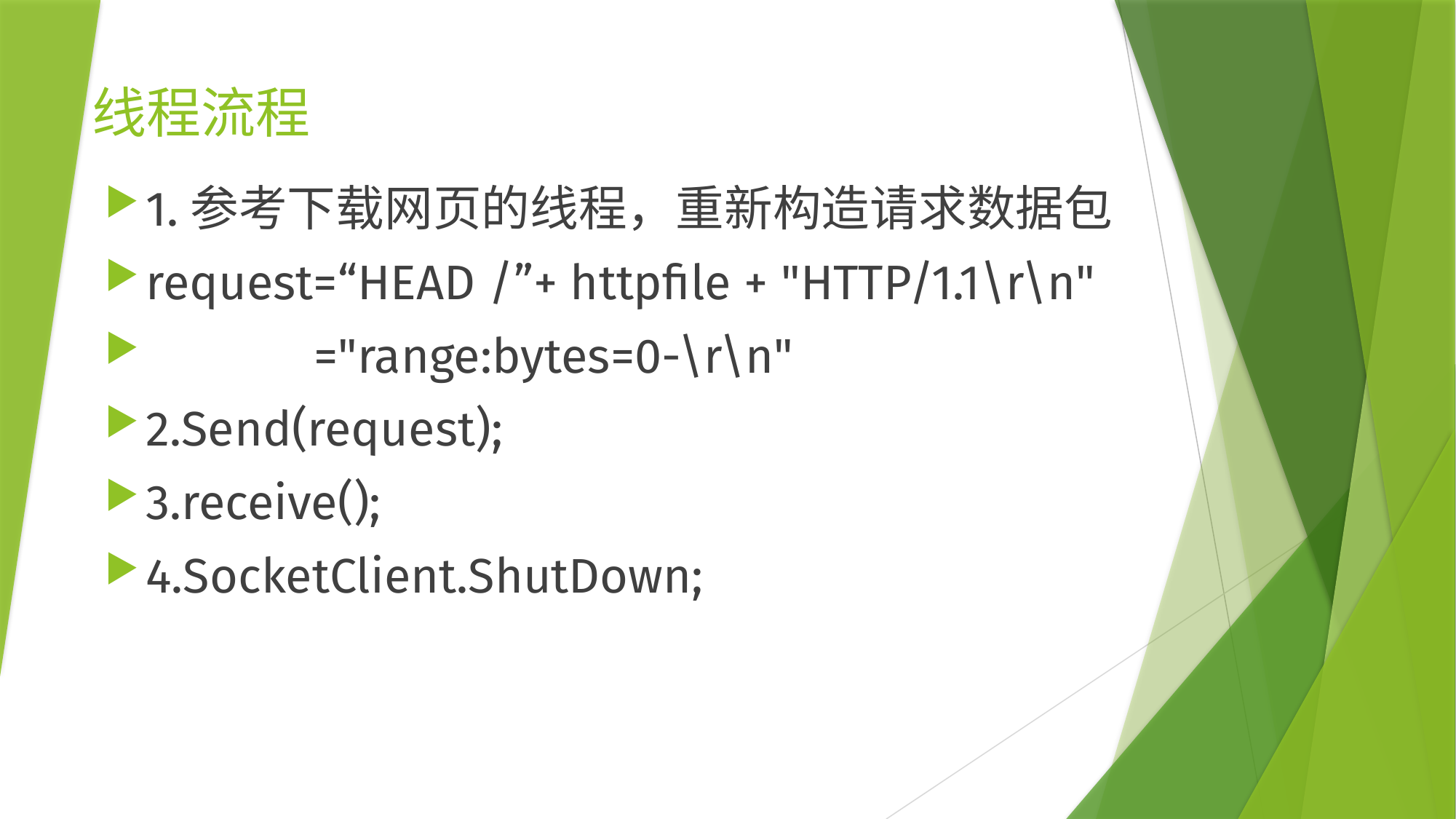

线程流程
1.参考下载网页的线程，重新构造请求数据包
request=“HEAD /”+ httpfile + "HTTP/1.1\r\n"
             ="range:bytes=0-\r\n"
2.Send(request);
3.receive();
4.SocketClient.ShutDown;